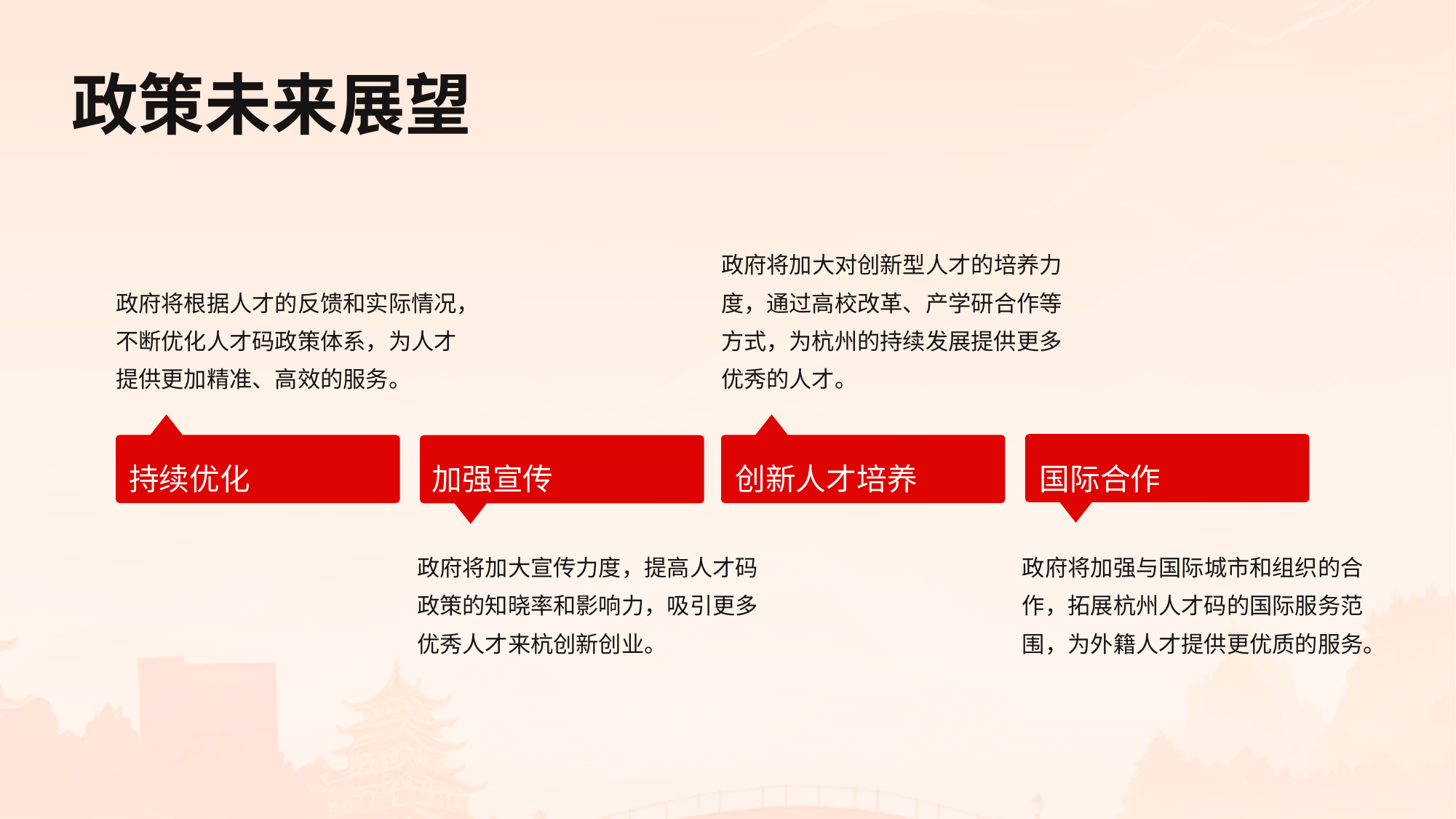

政策未来展望
政府将根据人才的反馈和实际情况，不断优化人才码政策体系，为人才提供更加精准、高效的服务。
政府将加大对创新型人才的培养力度，通过高校改革、产学研合作等方式，为杭州的持续发展提供更多优秀的人才。

持续优化
加强宣传
创新人才培养
国际合作
政府将加大宣传力度，提高人才码政策的知晓率和影响力，吸引更多优秀人才来杭创新创业。
政府将加强与国际城市和组织的合作，拓展杭州人才码的国际服务范围，为外籍人才提供更优质的服务。